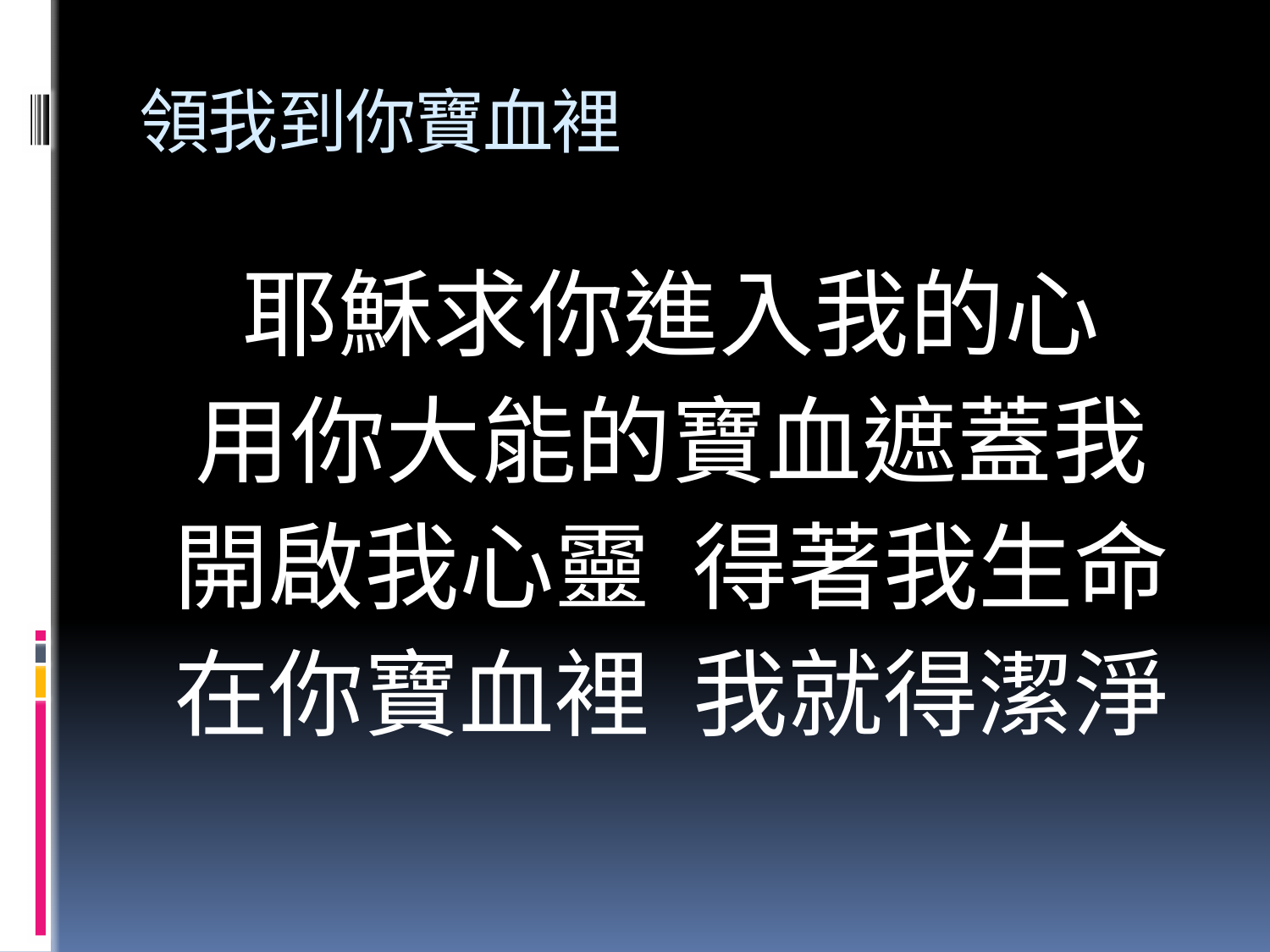

# 領我到你寶血裡
耶穌求你進入我的心
用你大能的寶血遮蓋我
開啟我心靈  得著我生命
在你寶血裡  我就得潔淨